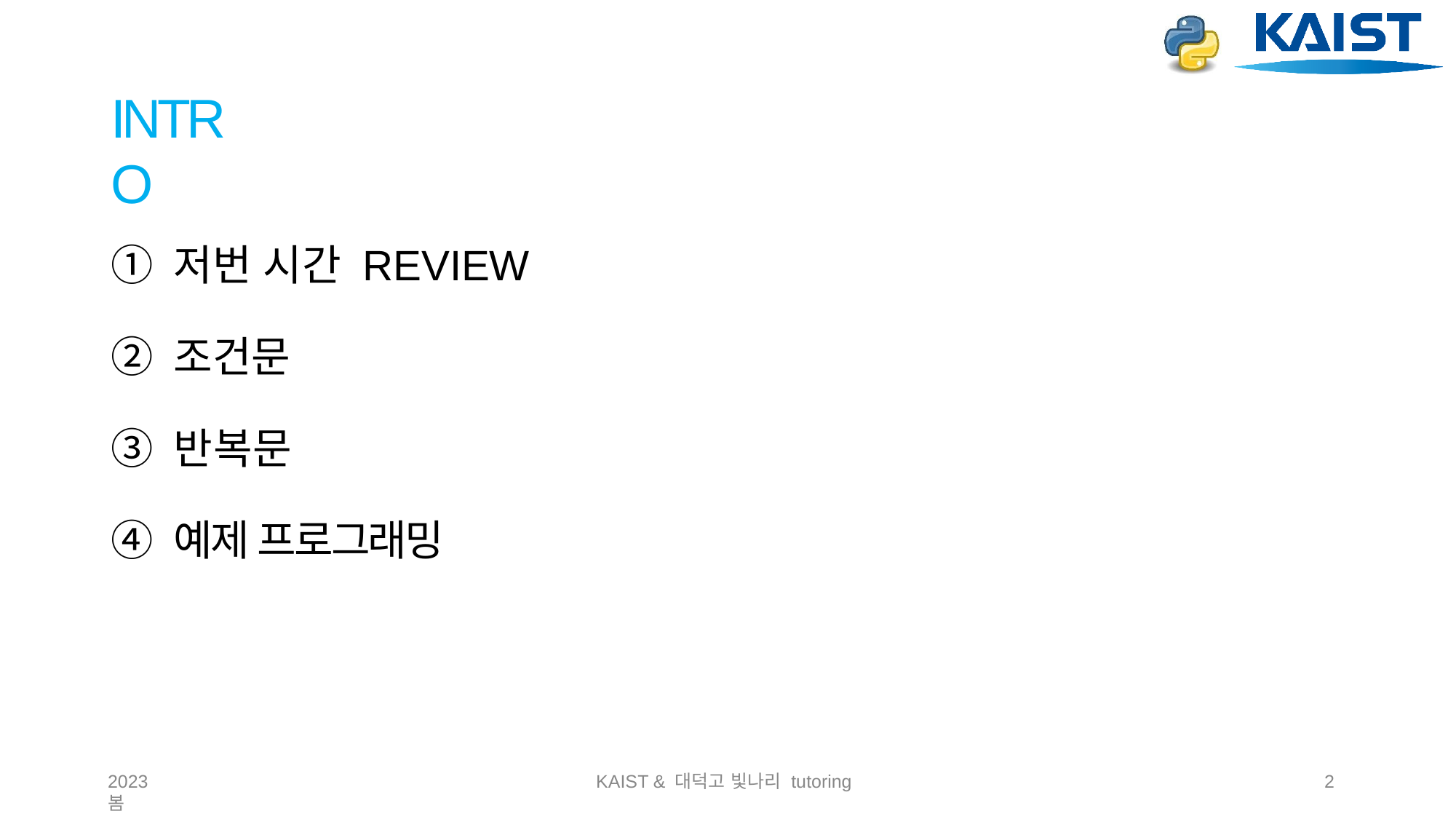

# INTRO
①	저번 시간 REVIEW
②	조건문
③	반복문
④	예제 프로그래밍
2023 봄
KAIST & 대덕고 빛나리 tutoring
2